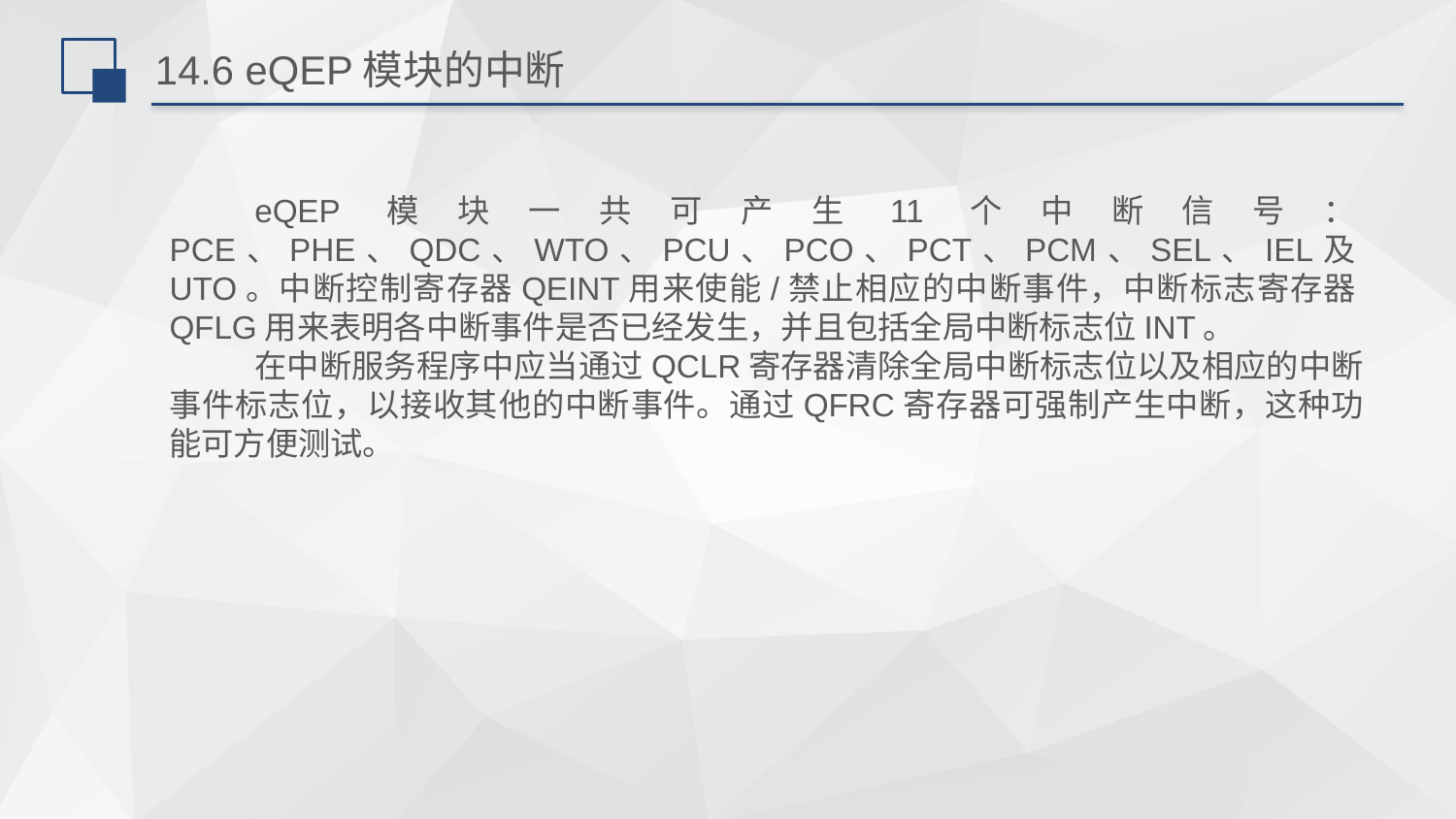

# 14.6 eQEP模块的中断
eQEP模块一共可产生11个中断信号：PCE、PHE、QDC、WTO、PCU、PCO、PCT、PCM、SEL、IEL及UTO。中断控制寄存器QEINT用来使能/禁止相应的中断事件，中断标志寄存器QFLG用来表明各中断事件是否已经发生，并且包括全局中断标志位INT。
在中断服务程序中应当通过QCLR寄存器清除全局中断标志位以及相应的中断事件标志位，以接收其他的中断事件。通过QFRC寄存器可强制产生中断，这种功能可方便测试。